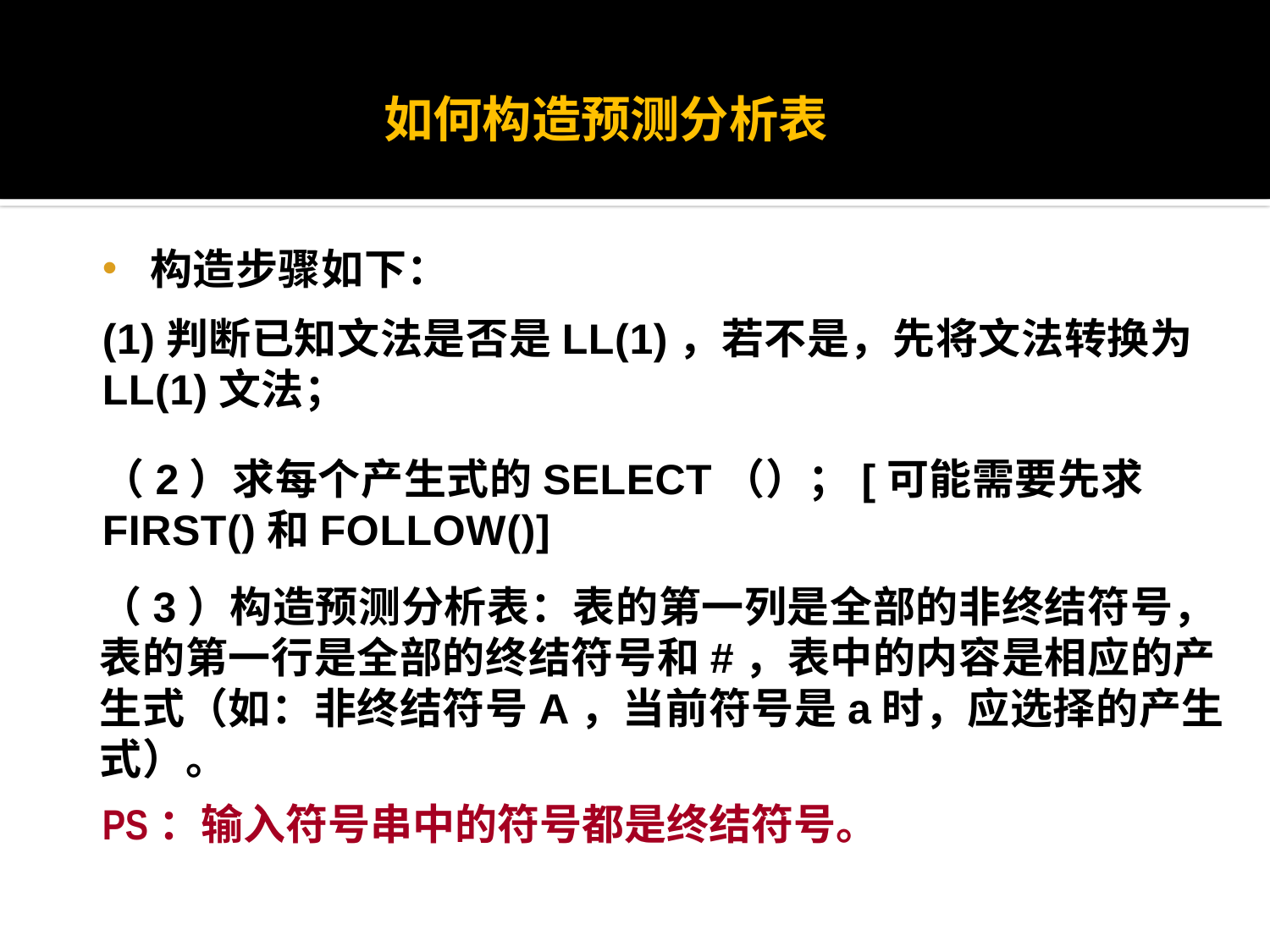

如何构造预测分析表
构造步骤如下：
(1)判断已知文法是否是LL(1)，若不是，先将文法转换为LL(1)文法；
（2）求每个产生式的SELECT（）；[可能需要先求FIRST()和FOLLOW()]
（3）构造预测分析表：表的第一列是全部的非终结符号，表的第一行是全部的终结符号和#，表中的内容是相应的产生式（如：非终结符号A，当前符号是a时，应选择的产生式）。
PS：输入符号串中的符号都是终结符号。
13